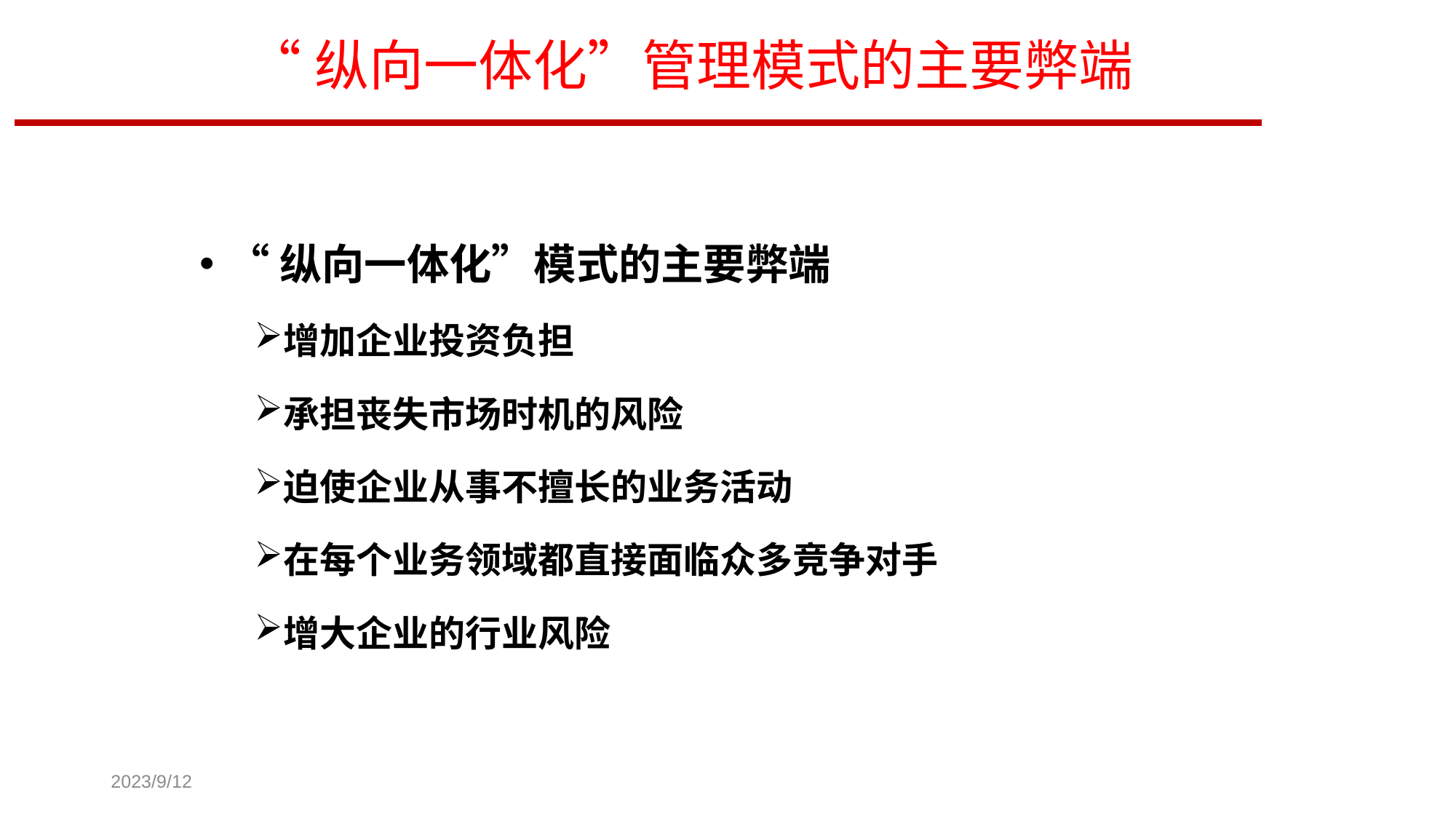

# “纵向一体化”管理模式的主要弊端

“纵向一体化”模式的主要弊端
增加企业投资负担
承担丧失市场时机的风险
迫使企业从事不擅长的业务活动
在每个业务领域都直接面临众多竞争对手
增大企业的行业风险

2023/9/12